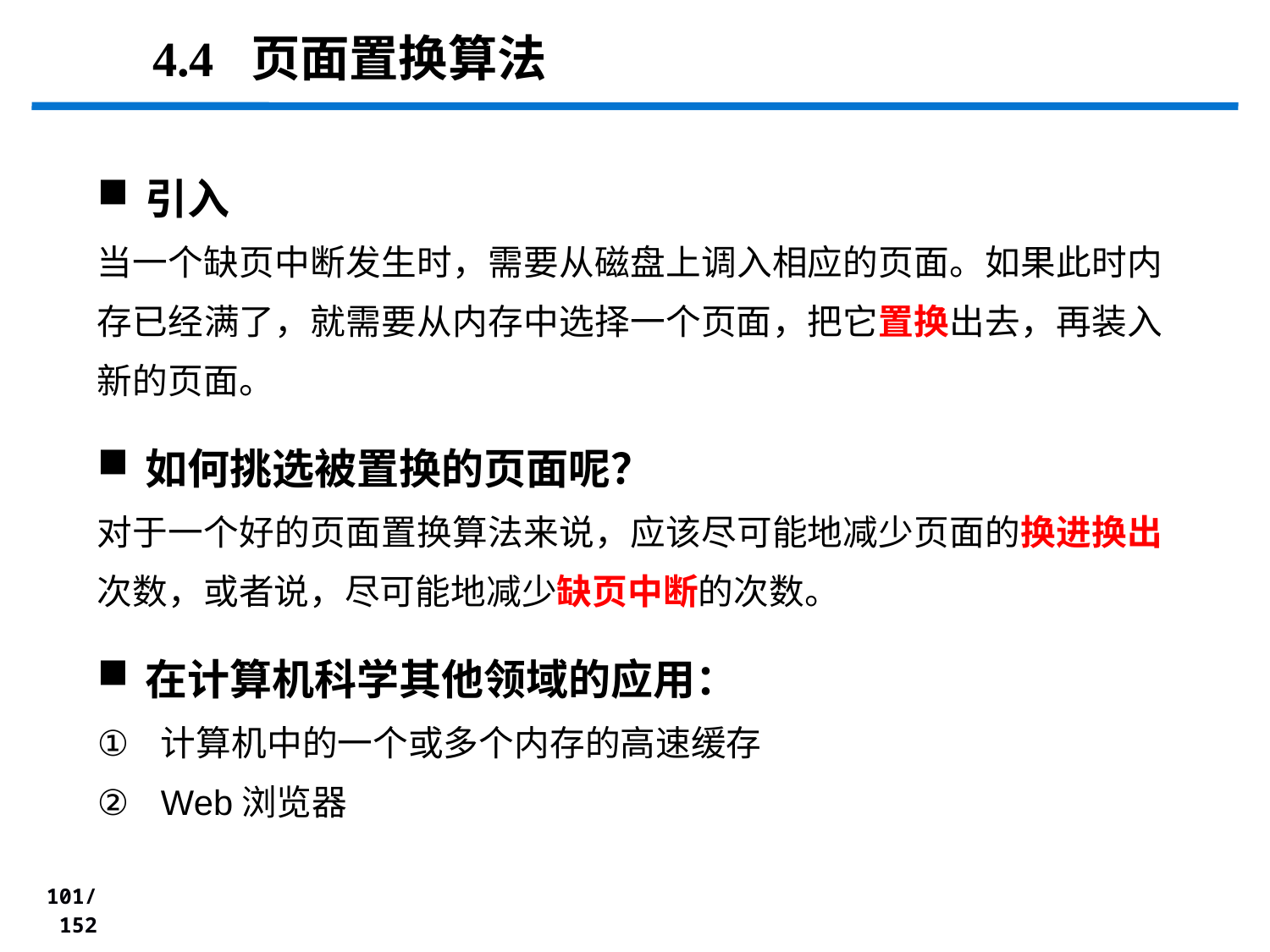

4.4  页面置换算法
引入
当一个缺页中断发生时，需要从磁盘上调入相应的页面。如果此时内存已经满了，就需要从内存中选择一个页面，把它置换出去，再装入新的页面。
如何挑选被置换的页面呢？
对于一个好的页面置换算法来说，应该尽可能地减少页面的换进换出次数，或者说，尽可能地减少缺页中断的次数。
在计算机科学其他领域的应用：
计算机中的一个或多个内存的高速缓存
Web浏览器